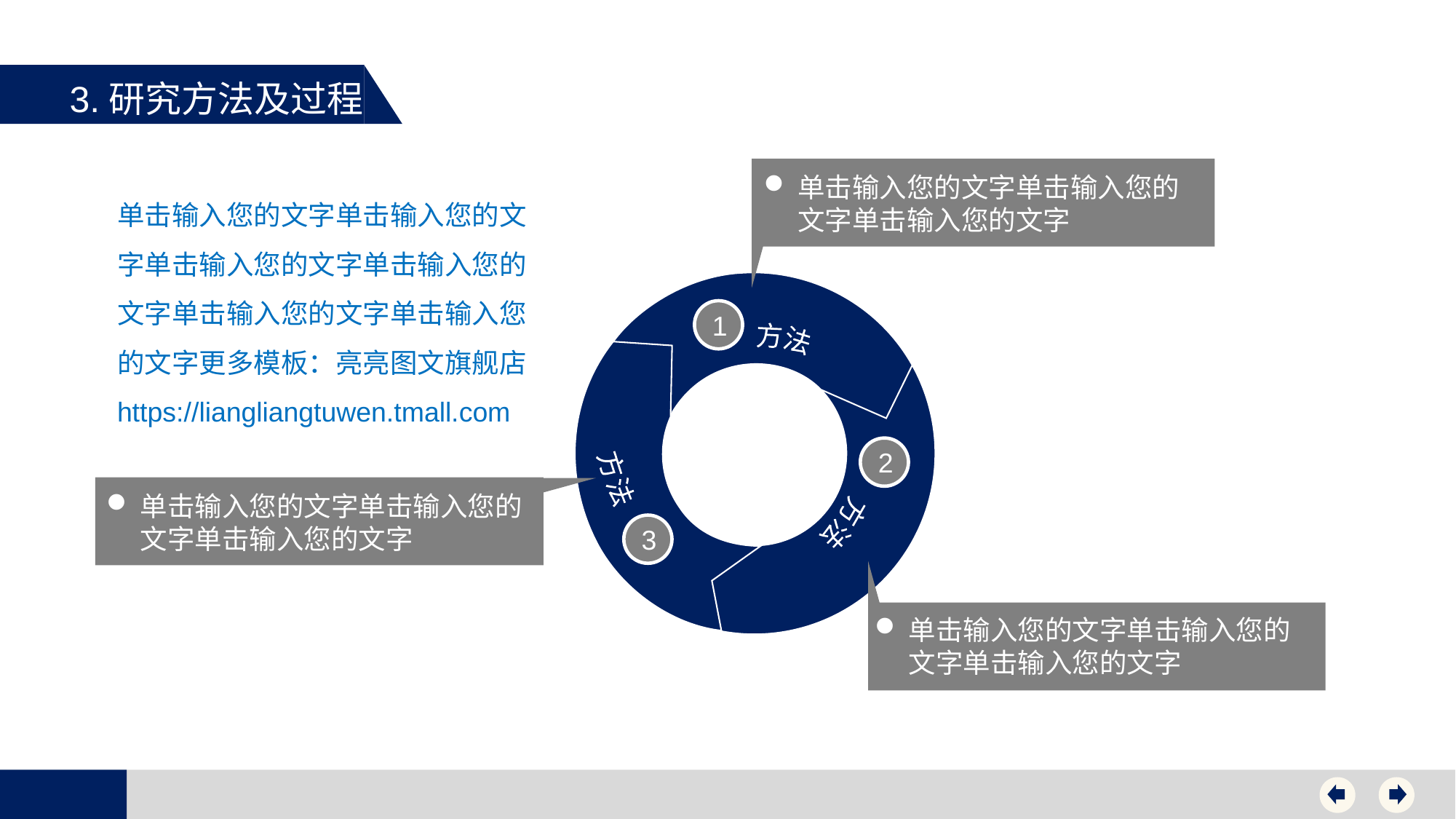

3.研究方法及过程

单击输入您的文字单击输入您的文字单击输入您的文字
单击输入您的文字单击输入您的文字单击输入您的文字单击输入您的文字单击输入您的文字单击输入您的文字更多模板：亮亮图文旗舰店https://liangliangtuwen.tmall.com

方法
方法
方法
1
2
3

单击输入您的文字单击输入您的文字单击输入您的文字

单击输入您的文字单击输入您的文字单击输入您的文字